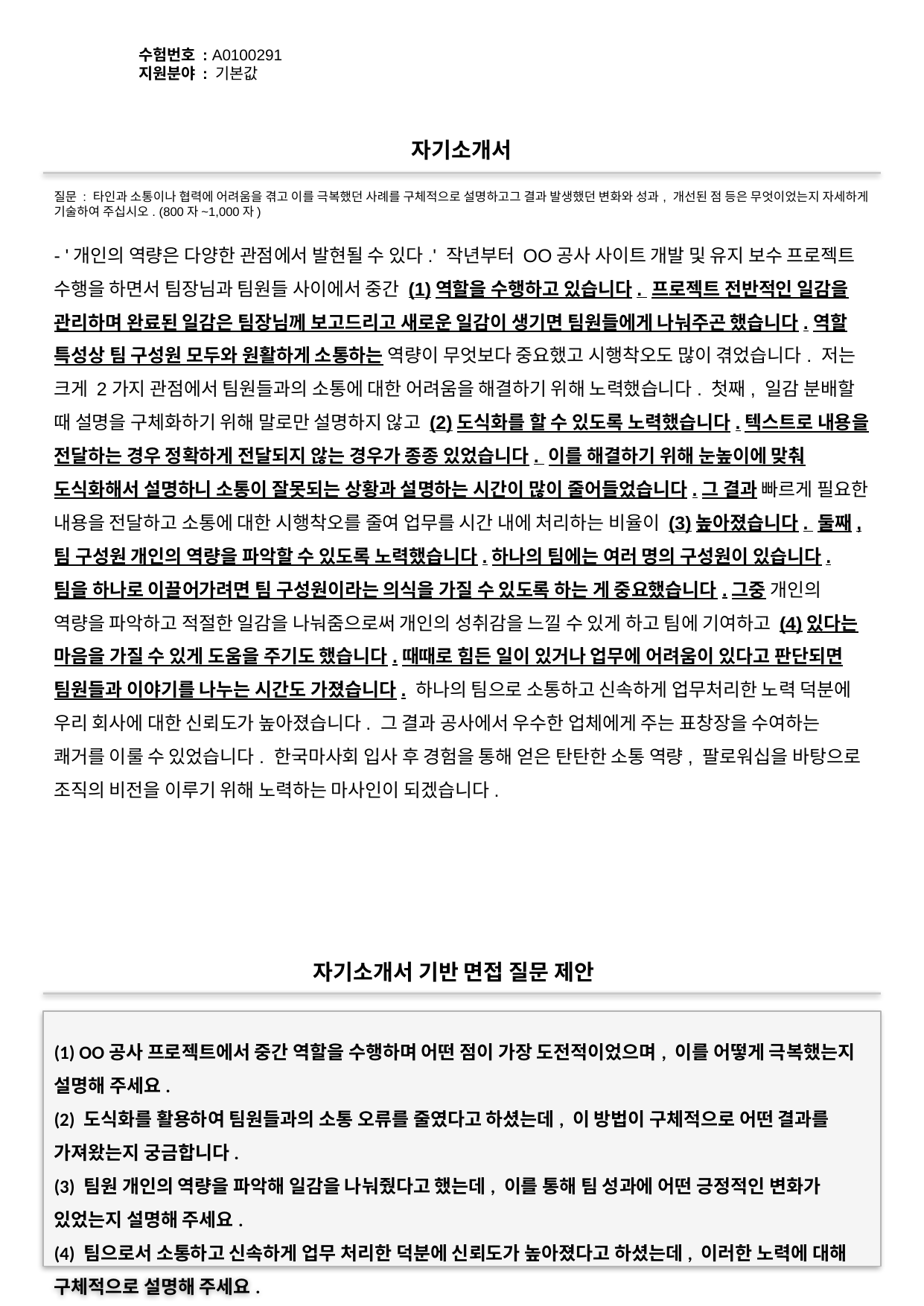

수험번호 : A0100291
지원분야 : 기본값
#

자기소개서

질문 : 타인과 소통이나 협력에 어려움을 겪고 이를 극복했던 사례를 구체적으로 설명하고그 결과 발생했던 변화와 성과, 개선된 점 등은 무엇이었는지 자세하게 기술하여 주십시오. (800자~1,000자)

- '개인의 역량은 다양한 관점에서 발현될 수 있다.' 작년부터 OO공사 사이트 개발 및 유지 보수 프로젝트 수행을 하면서 팀장님과 팀원들 사이에서 중간 (1)역할을 수행하고 있습니다. 프로젝트 전반적인 일감을 관리하며 완료된 일감은 팀장님께 보고드리고 새로운 일감이 생기면 팀원들에게 나눠주곤 했습니다.역할 특성상 팀 구성원 모두와 원활하게 소통하는 역량이 무엇보다 중요했고 시행착오도 많이 겪었습니다. 저는 크게 2가지 관점에서 팀원들과의 소통에 대한 어려움을 해결하기 위해 노력했습니다. 첫째, 일감 분배할 때 설명을 구체화하기 위해 말로만 설명하지 않고 (2)도식화를 할 수 있도록 노력했습니다.텍스트로 내용을 전달하는 경우 정확하게 전달되지 않는 경우가 종종 있었습니다. 이를 해결하기 위해 눈높이에 맞춰 도식화해서 설명하니 소통이 잘못되는 상황과 설명하는 시간이 많이 줄어들었습니다.그 결과 빠르게 필요한 내용을 전달하고 소통에 대한 시행착오를 줄여 업무를 시간 내에 처리하는 비율이 (3)높아졌습니다. 둘째, 팀 구성원 개인의 역량을 파악할 수 있도록 노력했습니다.하나의 팀에는 여러 명의 구성원이 있습니다. 팀을 하나로 이끌어가려면 팀 구성원이라는 의식을 가질 수 있도록 하는 게 중요했습니다.그중 개인의 역량을 파악하고 적절한 일감을 나눠줌으로써 개인의 성취감을 느낄 수 있게 하고 팀에 기여하고 (4)있다는 마음을 가질 수 있게 도움을 주기도 했습니다.때때로 힘든 일이 있거나 업무에 어려움이 있다고 판단되면 팀원들과 이야기를 나누는 시간도 가졌습니다. 하나의 팀으로 소통하고 신속하게 업무처리한 노력 덕분에 우리 회사에 대한 신뢰도가 높아졌습니다. 그 결과 공사에서 우수한 업체에게 주는 표창장을 수여하는 쾌거를 이룰 수 있었습니다. 한국마사회 입사 후 경험을 통해 얻은 탄탄한 소통 역량, 팔로워십을 바탕으로 조직의 비전을 이루기 위해 노력하는 마사인이 되겠습니다.

자기소개서 기반 면접 질문 제안

(1) OO공사 프로젝트에서 중간 역할을 수행하며 어떤 점이 가장 도전적이었으며, 이를 어떻게 극복했는지 설명해 주세요.
(2) 도식화를 활용하여 팀원들과의 소통 오류를 줄였다고 하셨는데, 이 방법이 구체적으로 어떤 결과를 가져왔는지 궁금합니다.
(3) 팀원 개인의 역량을 파악해 일감을 나눠줬다고 했는데, 이를 통해 팀 성과에 어떤 긍정적인 변화가 있었는지 설명해 주세요.
(4) 팀으로서 소통하고 신속하게 업무 처리한 덕분에 신뢰도가 높아졌다고 하셨는데, 이러한 노력에 대해 구체적으로 설명해 주세요.